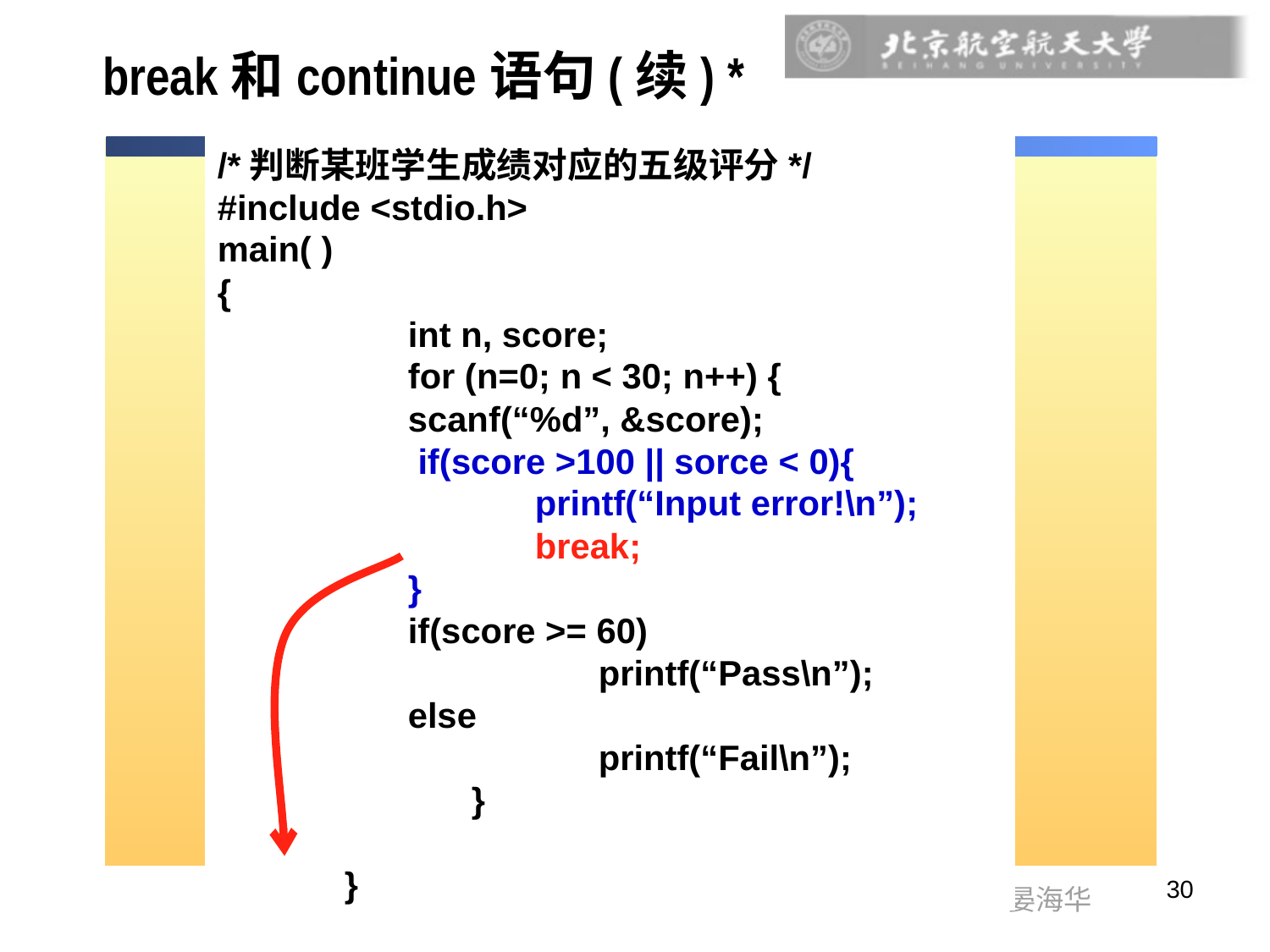

break和continue语句(续) *
/*判断某班学生成绩对应的五级评分*/
#include <stdio.h>
main( )
{
    	int n, score;
   	for (n=0; n < 30; n++) {
        	scanf(“%d”, &score);
       	 if(score >100 || sorce < 0){
            		printf(“Input error!\n”);
            		break;
       	}
        	if(score >= 60)
            		printf(“Pass\n”);
        	else
            		printf(“Fail\n”);
    	}

}

第三讲：程序设计方法-问题分析
30